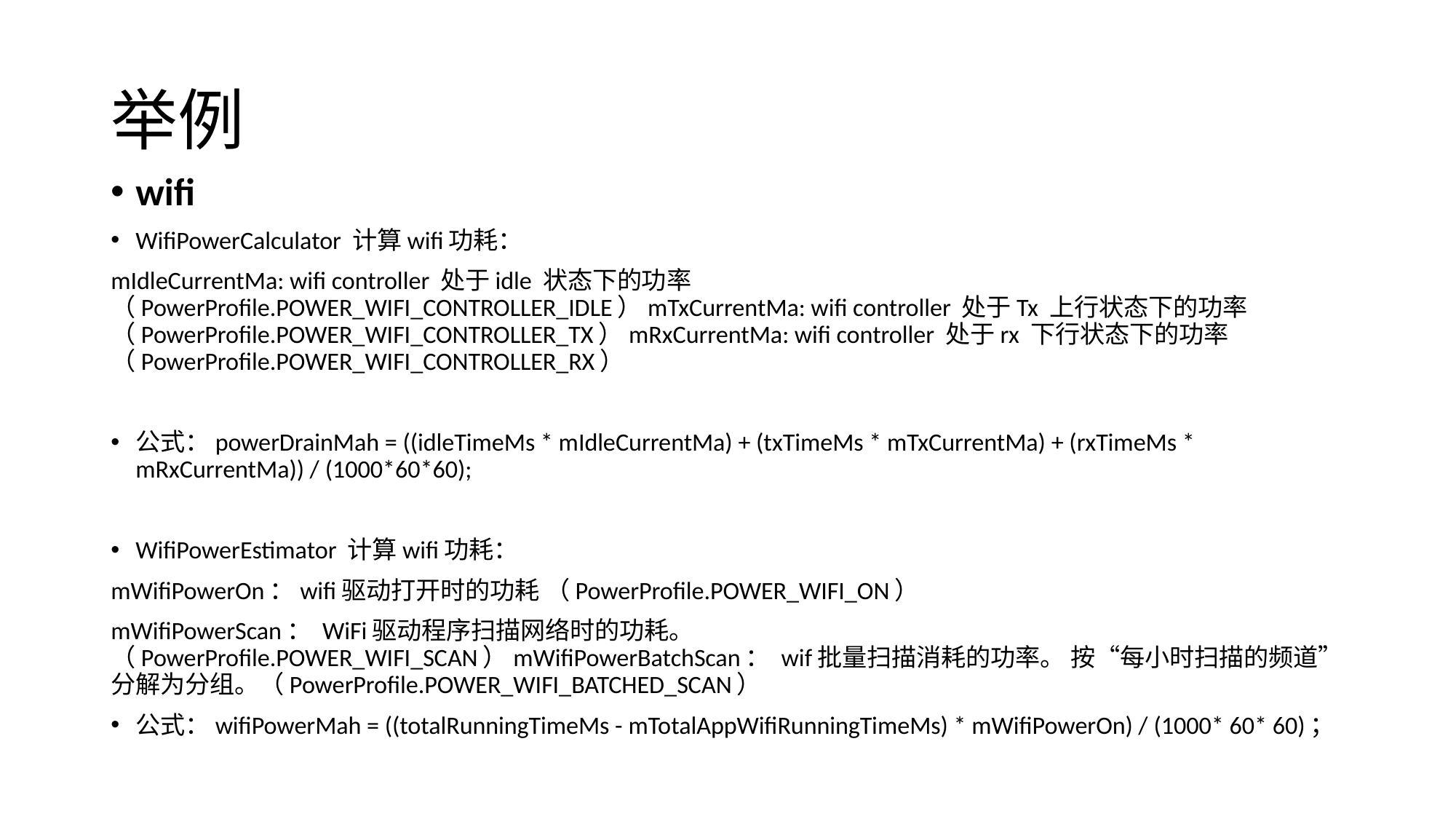

# 举例
wifi
WifiPowerCalculator 计算wifi功耗：
mIdleCurrentMa: wifi controller 处于idle 状态下的功率 （PowerProfile.POWER_WIFI_CONTROLLER_IDLE）mTxCurrentMa: wifi controller 处于Tx 上行状态下的功率 （PowerProfile.POWER_WIFI_CONTROLLER_TX）mRxCurrentMa: wifi controller 处于rx 下行状态下的功率 （PowerProfile.POWER_WIFI_CONTROLLER_RX）

公式：powerDrainMah = ((idleTimeMs * mIdleCurrentMa) + (txTimeMs * mTxCurrentMa) + (rxTimeMs * mRxCurrentMa)) / (1000*60*60);

WifiPowerEstimator 计算wifi功耗：
mWifiPowerOn：wifi驱动打开时的功耗 （PowerProfile.POWER_WIFI_ON）
mWifiPowerScan： WiFi驱动程序扫描网络时的功耗。（PowerProfile.POWER_WIFI_SCAN）mWifiPowerBatchScan： wif批量扫描消耗的功率。 按“每小时扫描的频道”分解为分组。（PowerProfile.POWER_WIFI_BATCHED_SCAN）
公式：wifiPowerMah = ((totalRunningTimeMs - mTotalAppWifiRunningTimeMs) * mWifiPowerOn) / (1000* 60* 60)；